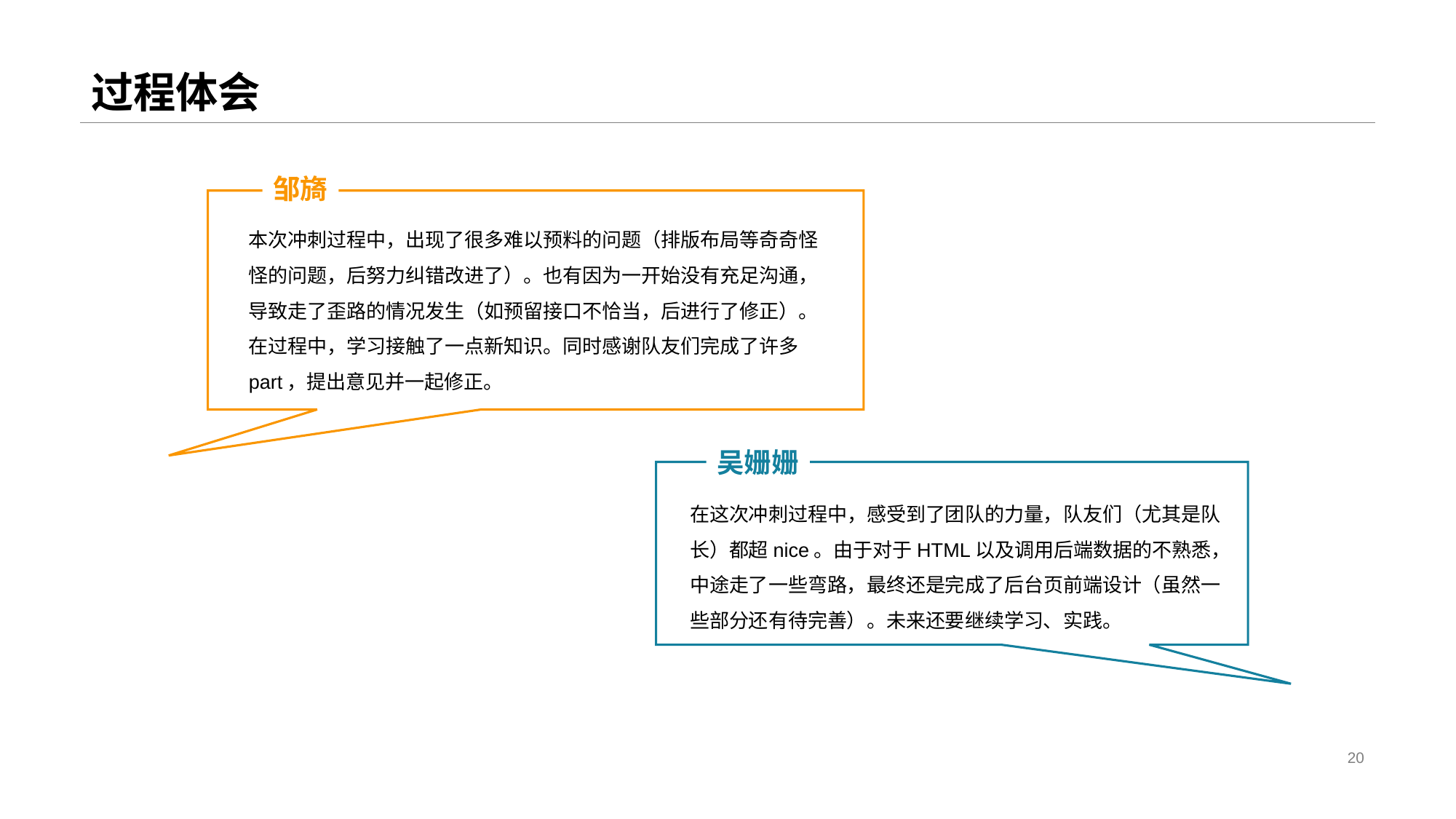

# 过程体会
邹旖

本次冲刺过程中，出现了很多难以预料的问题（排版布局等奇奇怪怪的问题，后努力纠错改进了）。也有因为一开始没有充足沟通，导致走了歪路的情况发生（如预留接口不恰当，后进行了修正）。在过程中，学习接触了一点新知识。同时感谢队友们完成了许多part，提出意见并一起修正。
吴姗姗

在这次冲刺过程中，感受到了团队的力量，队友们（尤其是队长）都超nice。由于对于HTML以及调用后端数据的不熟悉，中途走了一些弯路，最终还是完成了后台页前端设计（虽然一些部分还有待完善）。未来还要继续学习、实践。
20